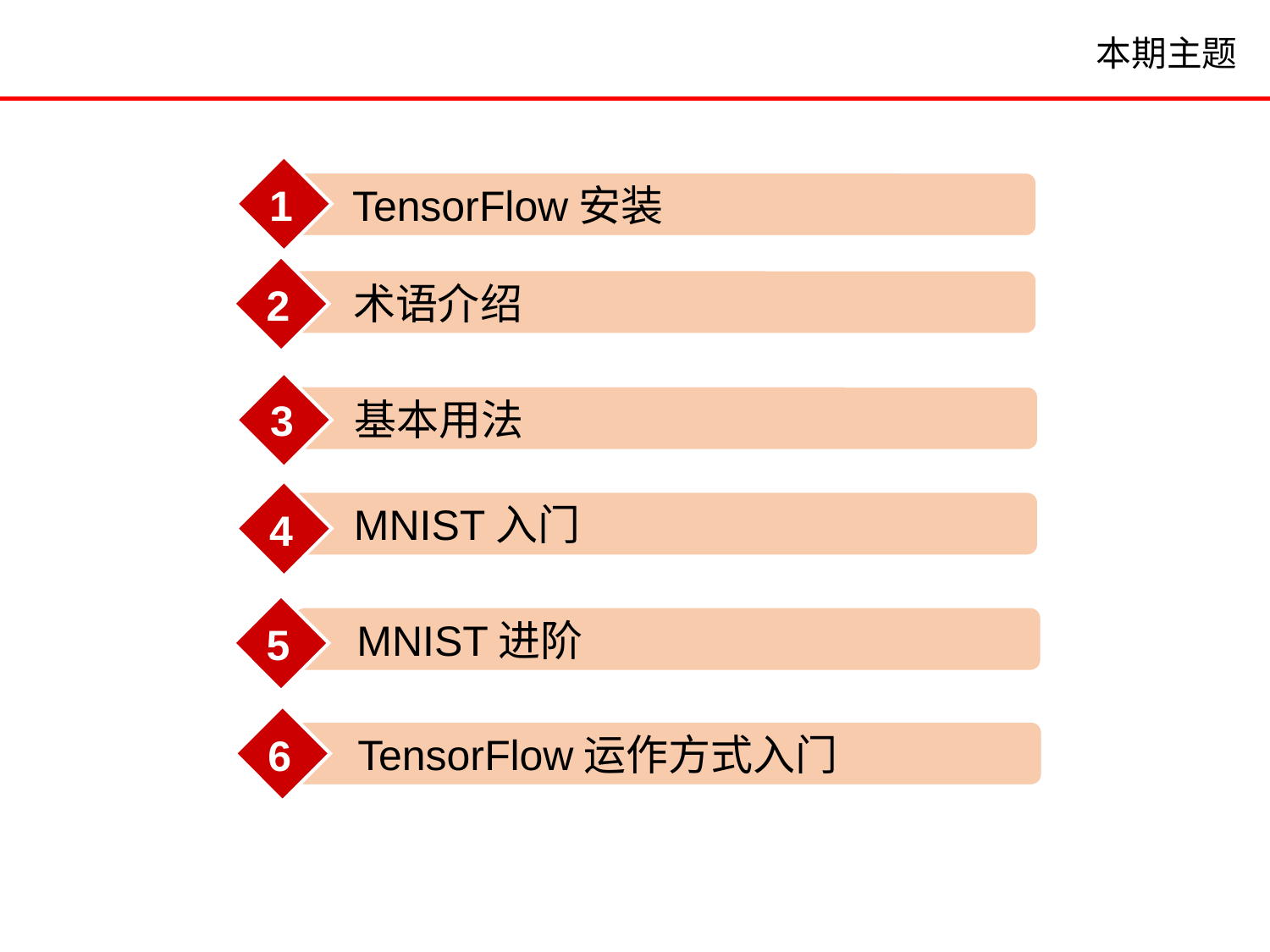

本期主题

1
    TensorFlow安装

    术语介绍
2

    基本用法
3

    MNIST入门
4

    MNIST进阶
5

    TensorFlow运作方式入门
6